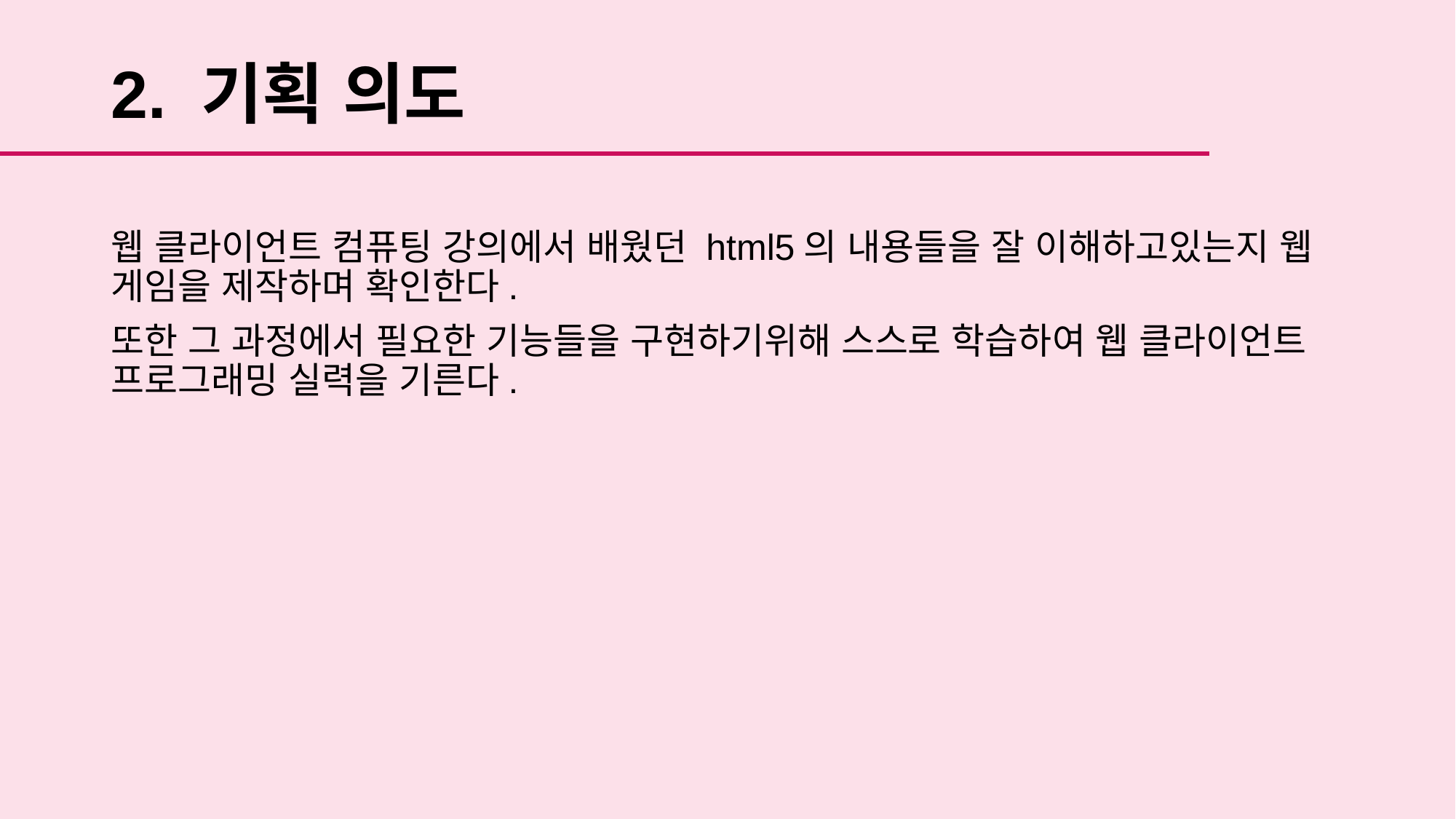

# 2. 기획 의도
웹 클라이언트 컴퓨팅 강의에서 배웠던 html5의 내용들을 잘 이해하고있는지 웹 게임을 제작하며 확인한다.
또한 그 과정에서 필요한 기능들을 구현하기위해 스스로 학습하여 웹 클라이언트 프로그래밍 실력을 기른다.